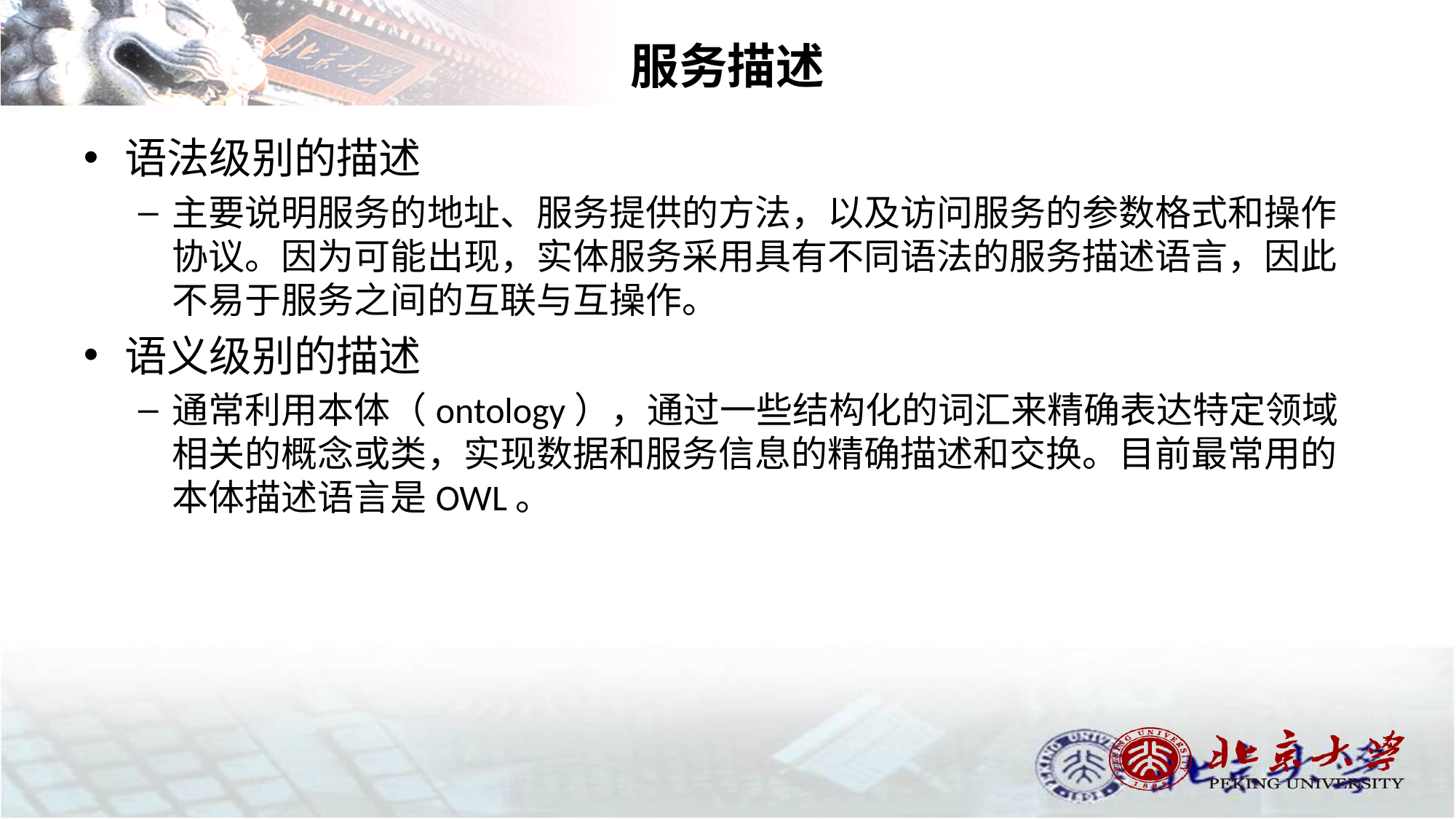

# 服务描述
语法级别的描述
主要说明服务的地址、服务提供的方法，以及访问服务的参数格式和操作协议。因为可能出现，实体服务采用具有不同语法的服务描述语言，因此不易于服务之间的互联与互操作。
语义级别的描述
通常利用本体（ontology），通过一些结构化的词汇来精确表达特定领域相关的概念或类，实现数据和服务信息的精确描述和交换。目前最常用的本体描述语言是OWL。